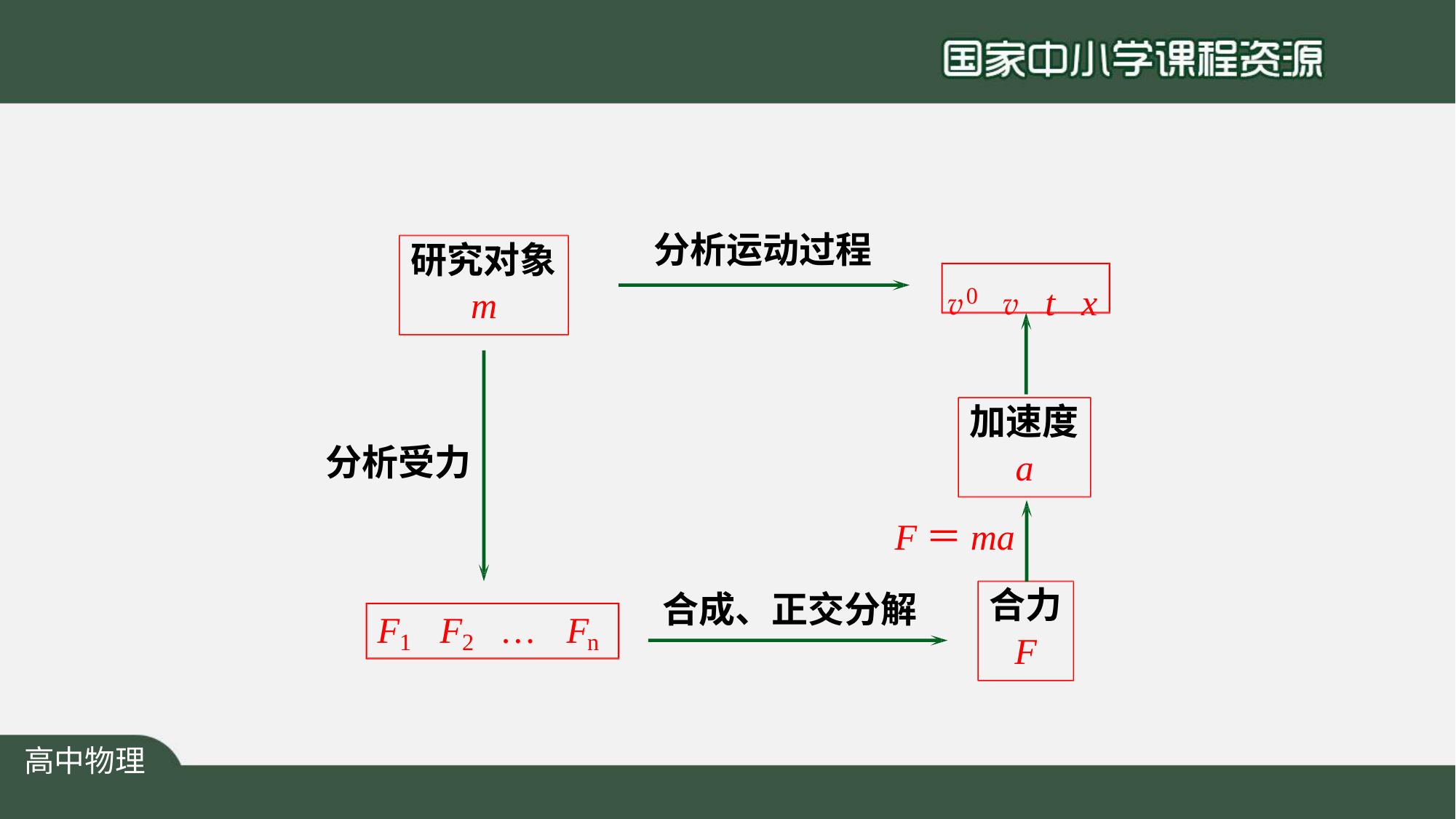

# 分析运动过程

研究对象
m
v	v	t	x

0

加速度
a
F＝ma
分析受力

合力
F
合成、正交分解

F
F
…	F
1
2
n

高中物理